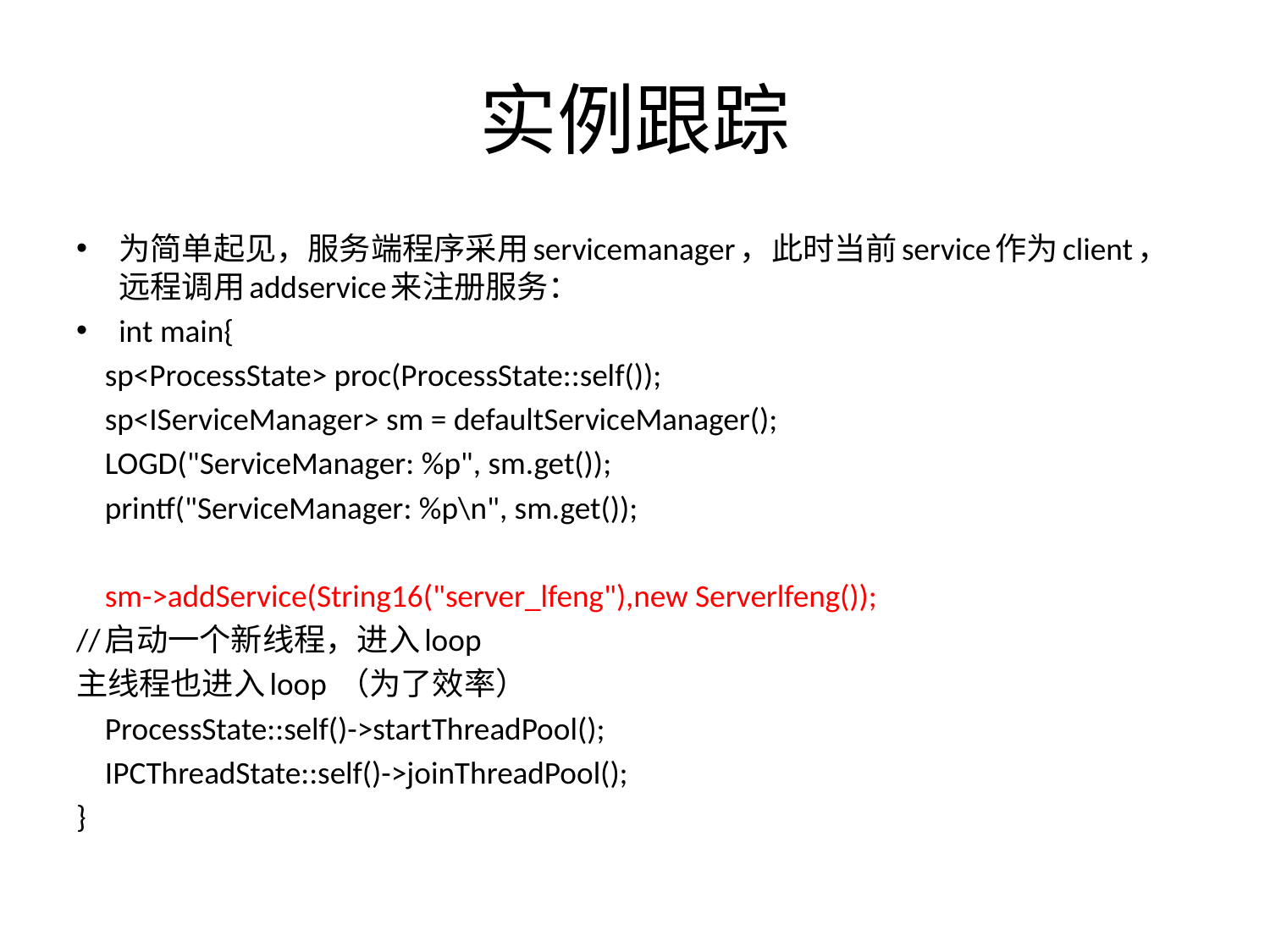

# 实例跟踪
为简单起见，服务端程序采用servicemanager，此时当前service作为client，远程调用addservice来注册服务：
int main{
    sp<ProcessState> proc(ProcessState::self());
    sp<IServiceManager> sm = defaultServiceManager();
    LOGD("ServiceManager: %p", sm.get());
    printf("ServiceManager: %p\n", sm.get());

    sm->addService(String16("server_lfeng"),new Serverlfeng());
//启动一个新线程，进入loop
主线程也进入loop （为了效率）
    ProcessState::self()->startThreadPool();
    IPCThreadState::self()->joinThreadPool();
}